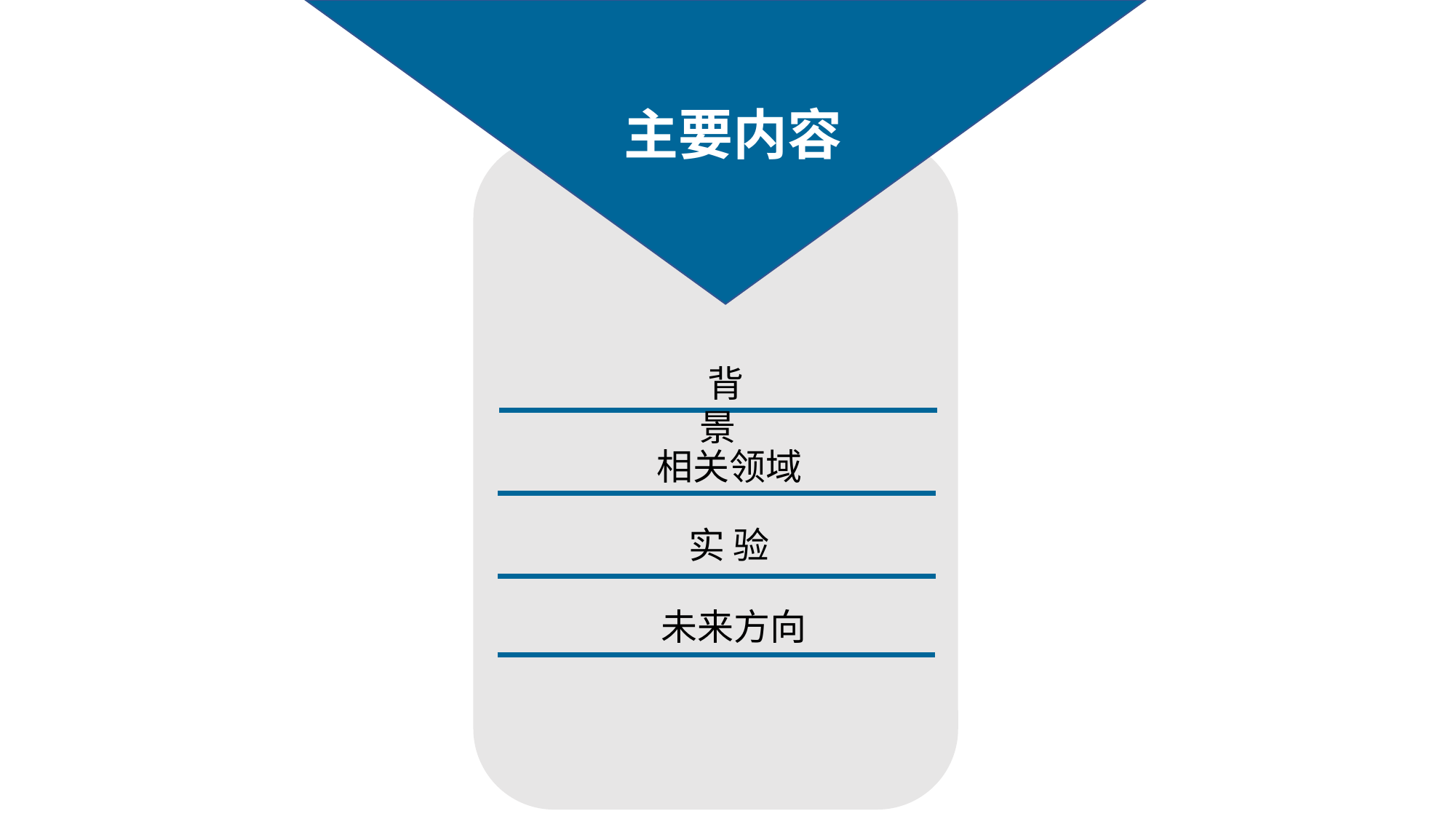

主要内容

 背 景
相关领域
实 验
未来方向